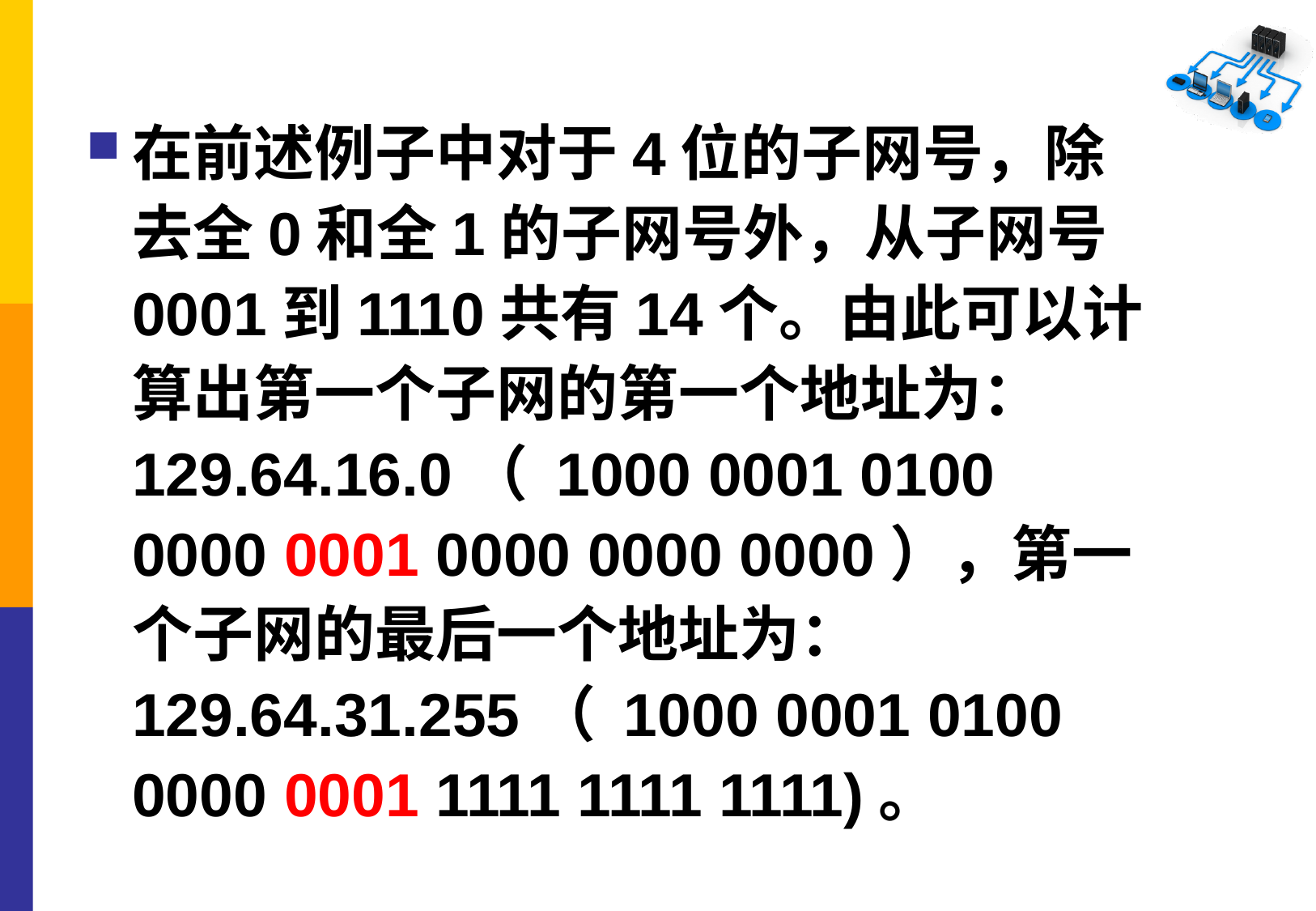

在前述例子中对于4位的子网号，除去全0和全1的子网号外，从子网号0001到1110共有14个。由此可以计算出第一个子网的第一个地址为：129.64.16.0（ 1000 0001 0100 0000 0001 0000 0000 0000），第一个子网的最后一个地址为：129.64.31.255（ 1000 0001 0100 0000 0001 1111 1111 1111)。